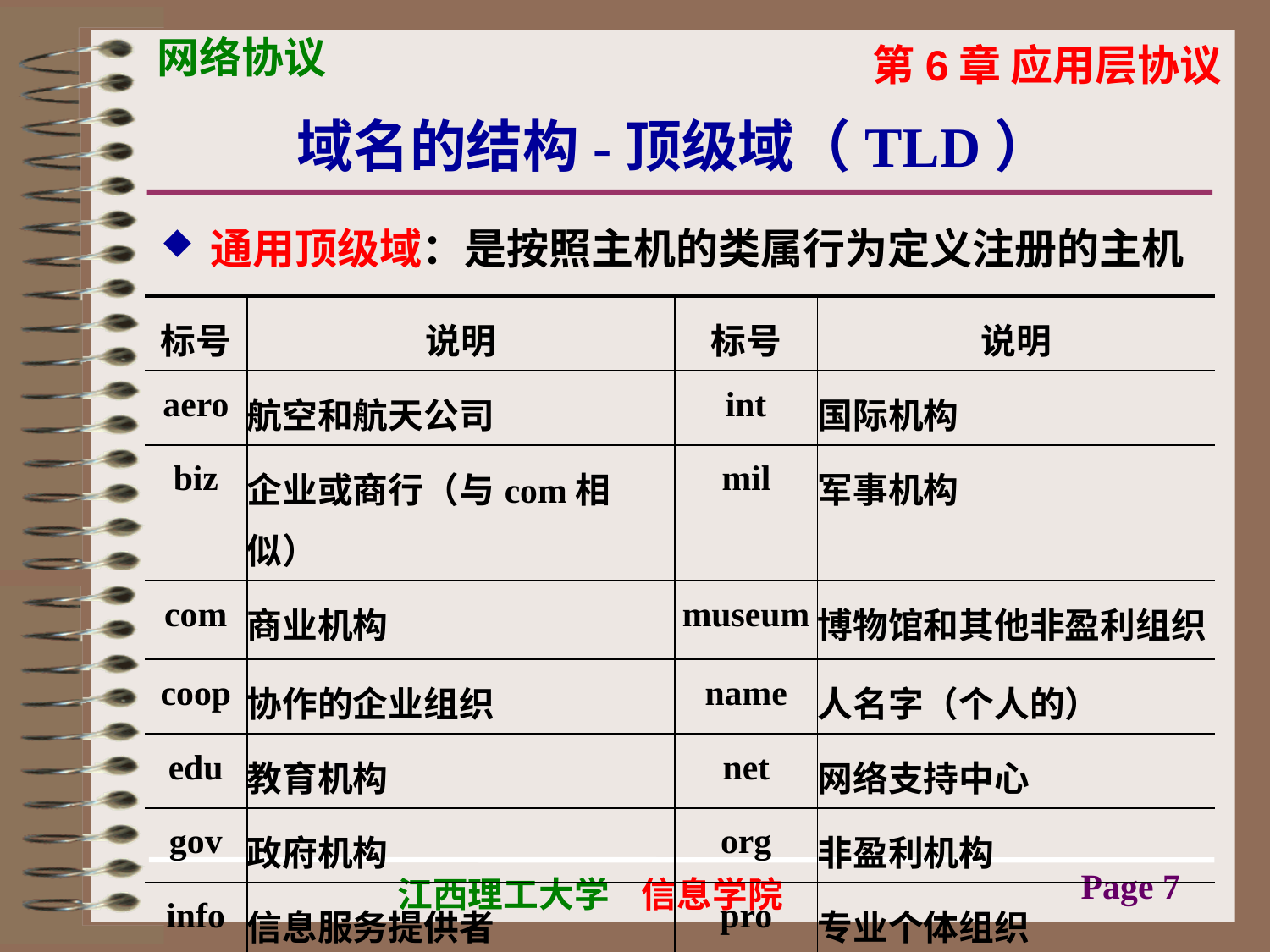

# 域名的结构-顶级域（TLD）
通用顶级域：是按照主机的类属行为定义注册的主机
| 标号 | 说明 | 标号 | 说明 |
| --- | --- | --- | --- |
| aero | 航空和航天公司 | int | 国际机构 |
| biz | 企业或商行（与com相似） | mil | 军事机构 |
| com | 商业机构 | museum | 博物馆和其他非盈利组织 |
| coop | 协作的企业组织 | name | 人名字（个人的） |
| edu | 教育机构 | net | 网络支持中心 |
| gov | 政府机构 | org | 非盈利机构 |
| info | 信息服务提供者 | pro | 专业个体组织 |
Page 7